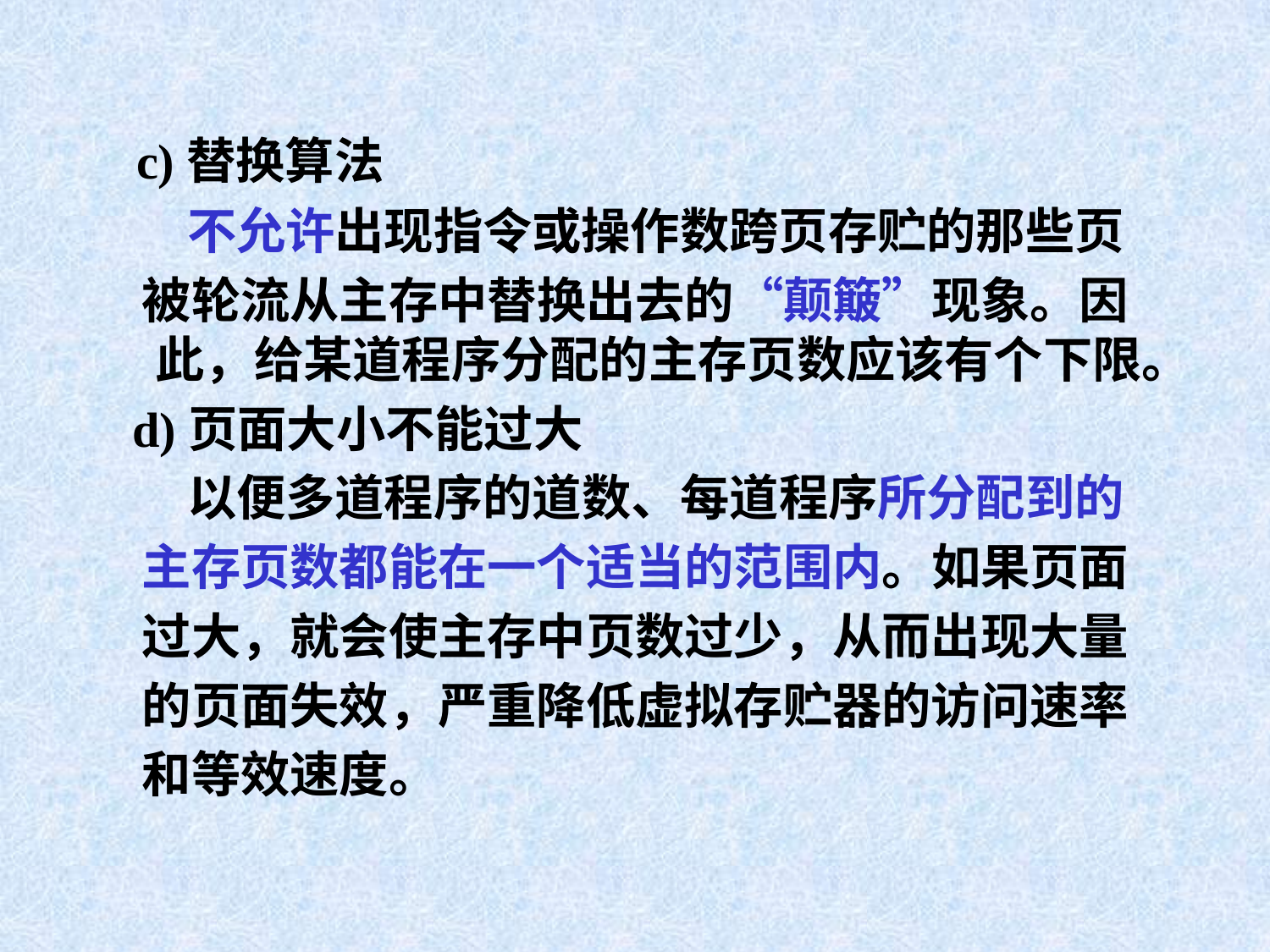

c)替换算法
      不允许出现指令或操作数跨页存贮的那些页
  被轮流从主存中替换出去的“颠簸”现象。因此，给某道程序分配的主存页数应该有个下限。
  d)页面大小不能过大
      以便多道程序的道数、每道程序所分配到的
  主存页数都能在一个适当的范围内。如果页面
  过大，就会使主存中页数过少，从而出现大量
  的页面失效，严重降低虚拟存贮器的访问速率
  和等效速度。